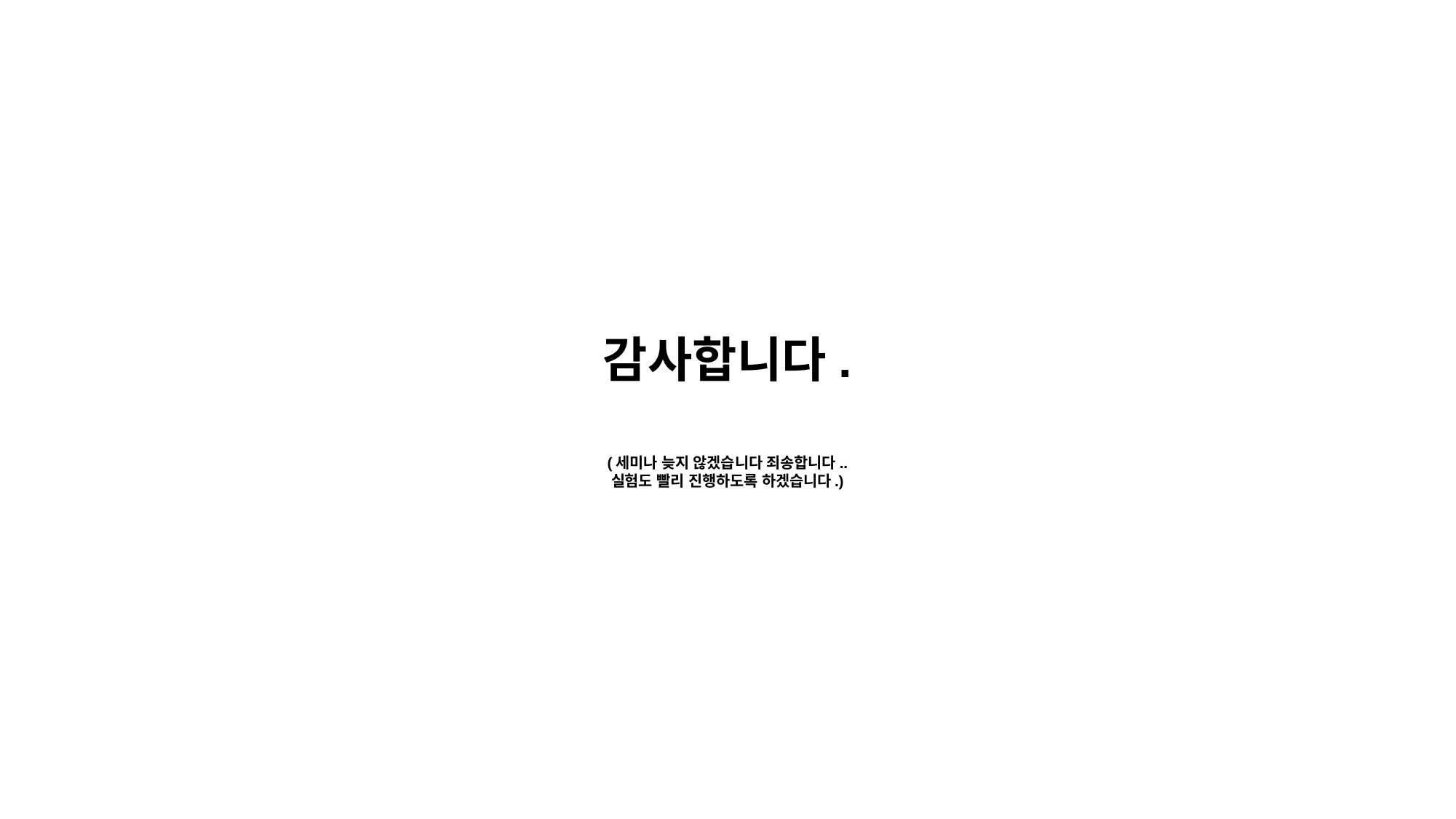

감사합니다.

(세미나 늦지 않겠습니다 죄송합니다..
실험도 빨리 진행하도록 하겠습니다.)